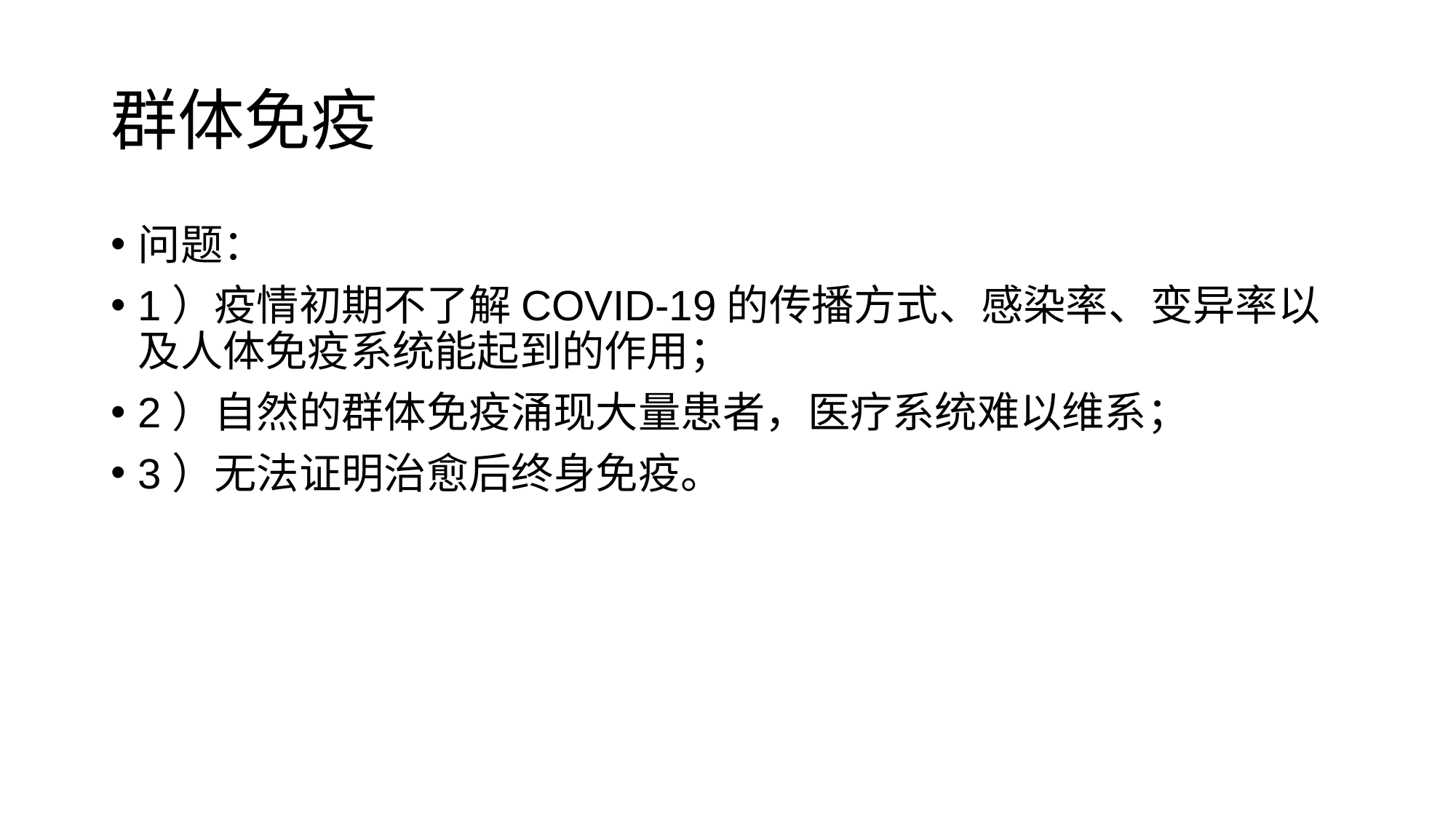

# 群体免疫
问题：
1）疫情初期不了解COVID-19的传播方式、感染率、变异率以及人体免疫系统能起到的作用；
2）自然的群体免疫涌现大量患者，医疗系统难以维系；
3）无法证明治愈后终身免疫。